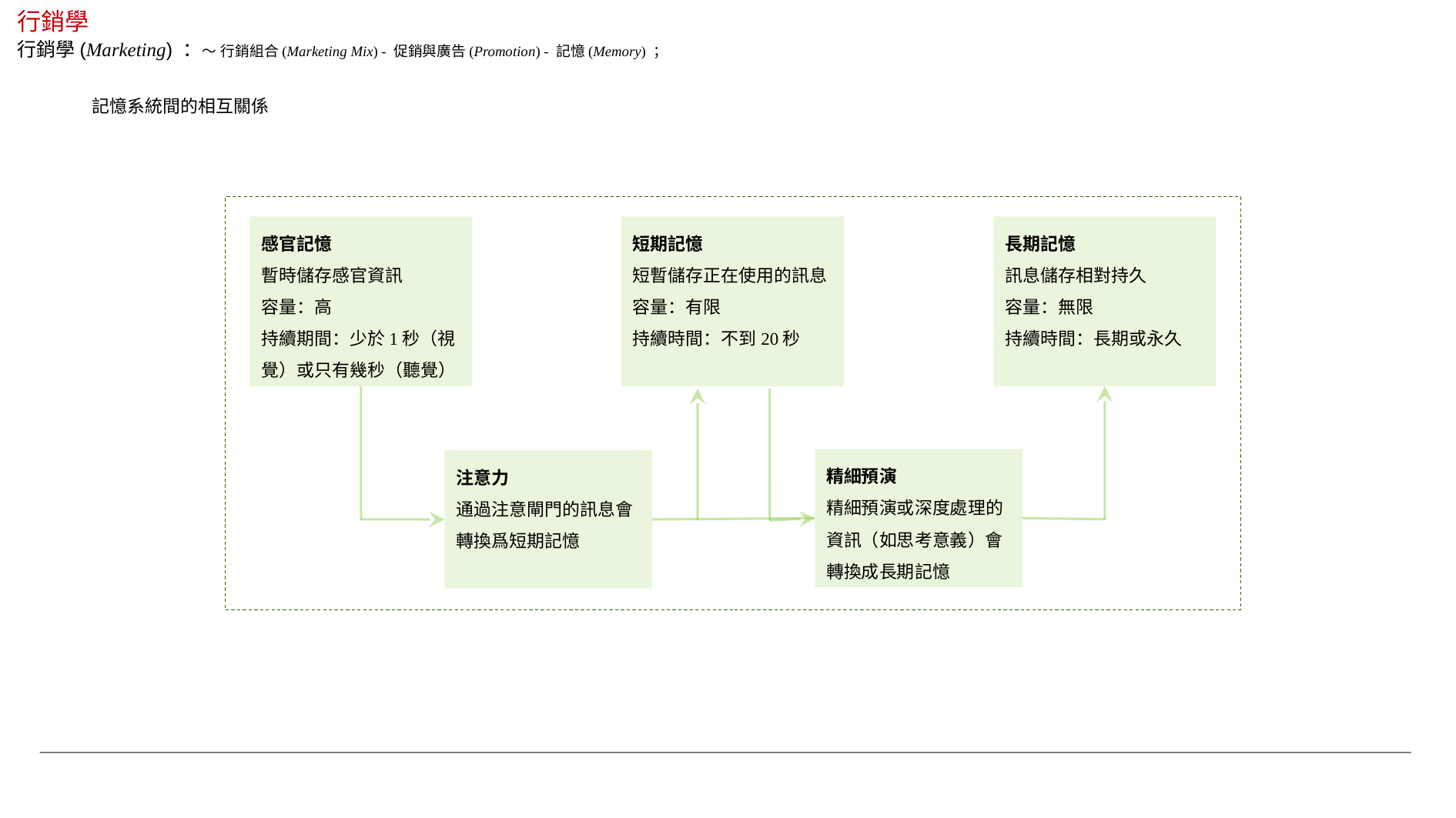

行銷學
行銷學(Marketing) ：～ 行銷組合(Marketing Mix) - 促銷與廣告(Promotion) - 記憶(Memory) ；
記憶系統間的相互關係

感官記憶
暫時儲存感官資訊
容量：高
持續期間：少於1秒（視覺）或只有幾秒（聽覺）
短期記憶
短暫儲存正在使用的訊息
容量：有限
持續時間：不到20秒

長期記憶
訊息儲存相對持久
容量：無限
持續時間：長期或永久

精細預演
精細預演或深度處理的資訊（如思考意義）會轉換成長期記憶
注意力
通過注意閘門的訊息會轉換爲短期記憶